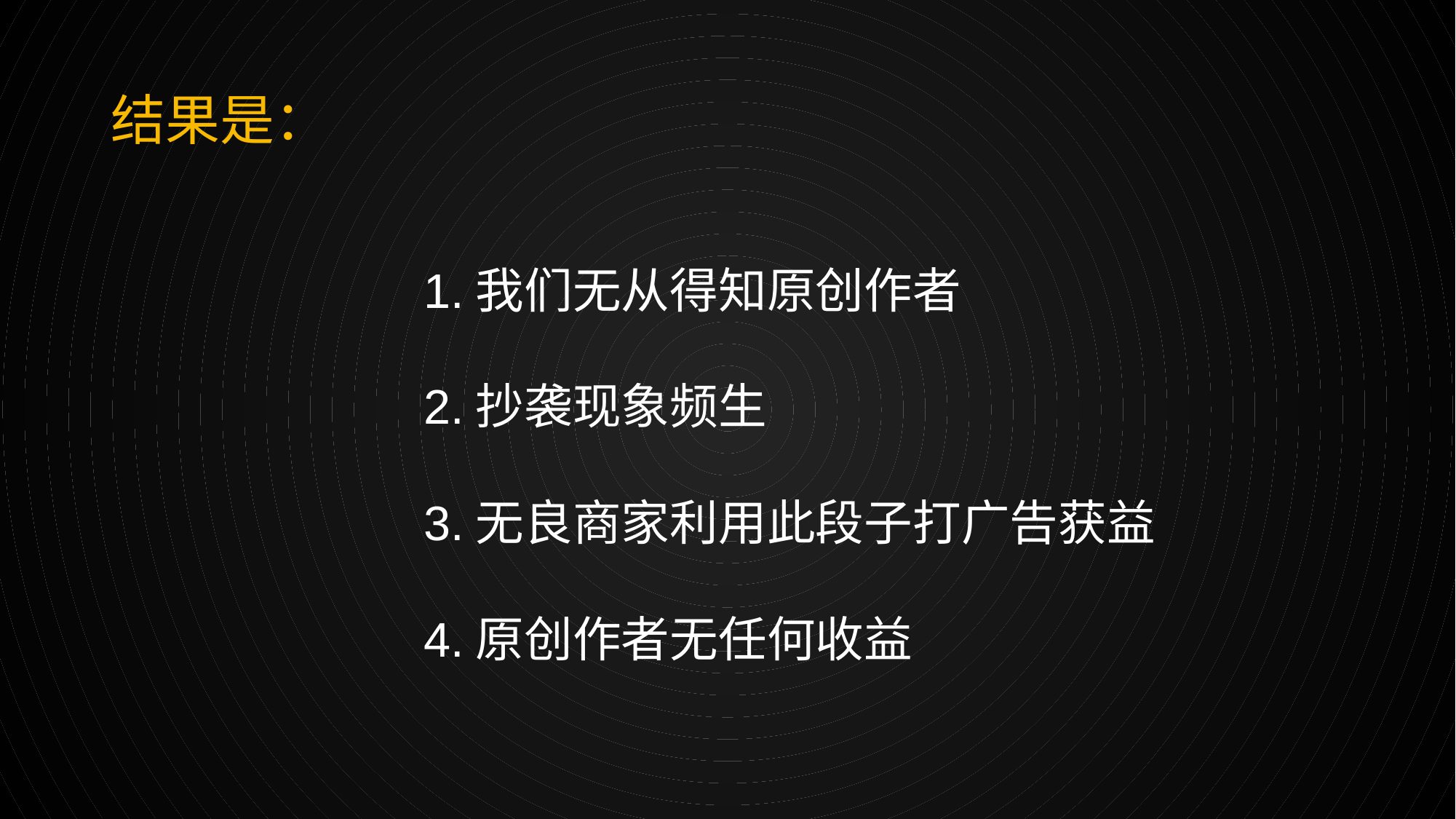

# 结果是：
1.我们无从得知原创作者

2.抄袭现象频生

3.无良商家利用此段子打广告获益

4.原创作者无任何收益